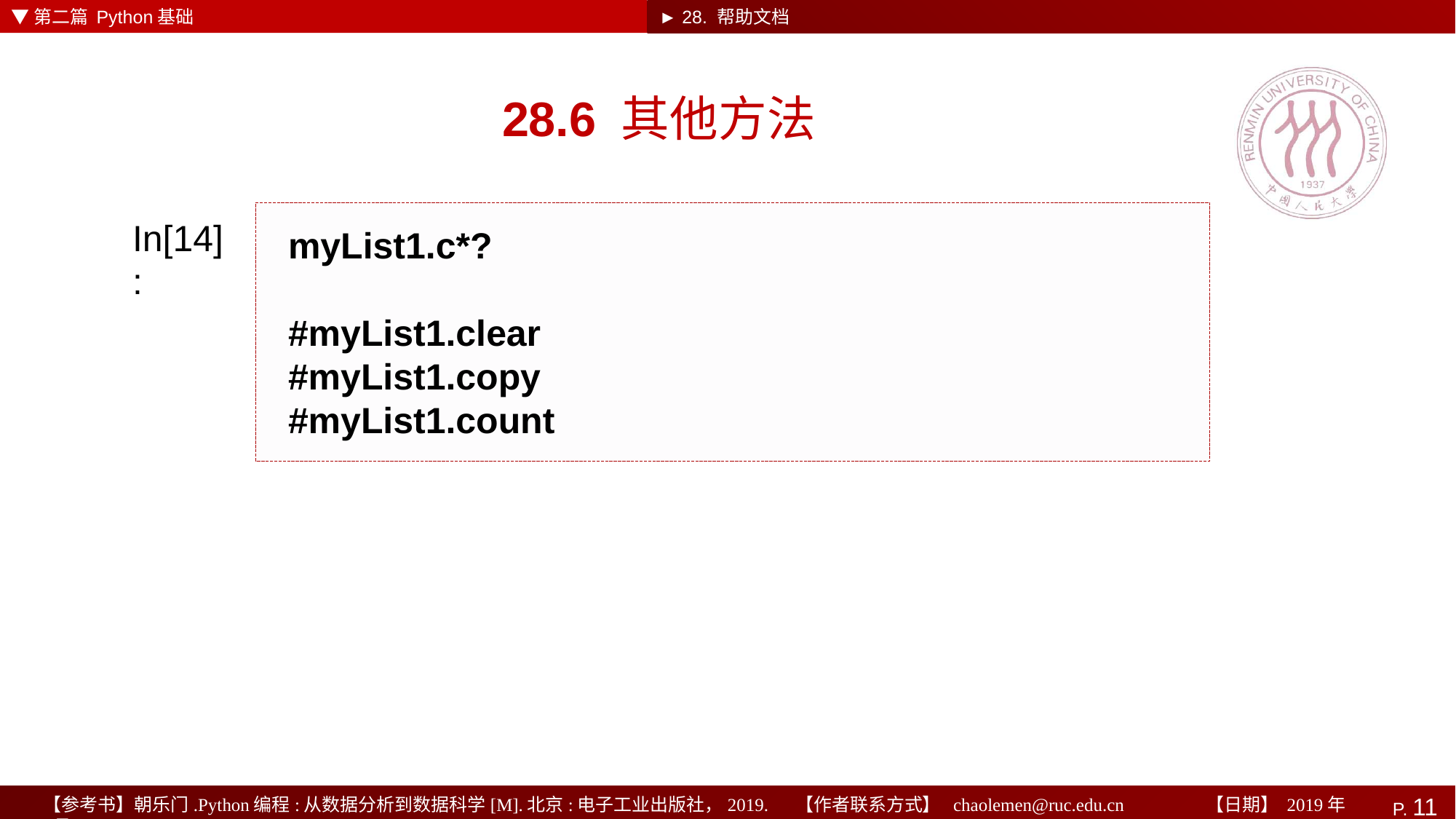

▼第二篇 Python基础
► 28. 帮助文档
# 28.6 其他方法
myList1.c*?

#myList1.clear
#myList1.copy
#myList1.count
In[14]: